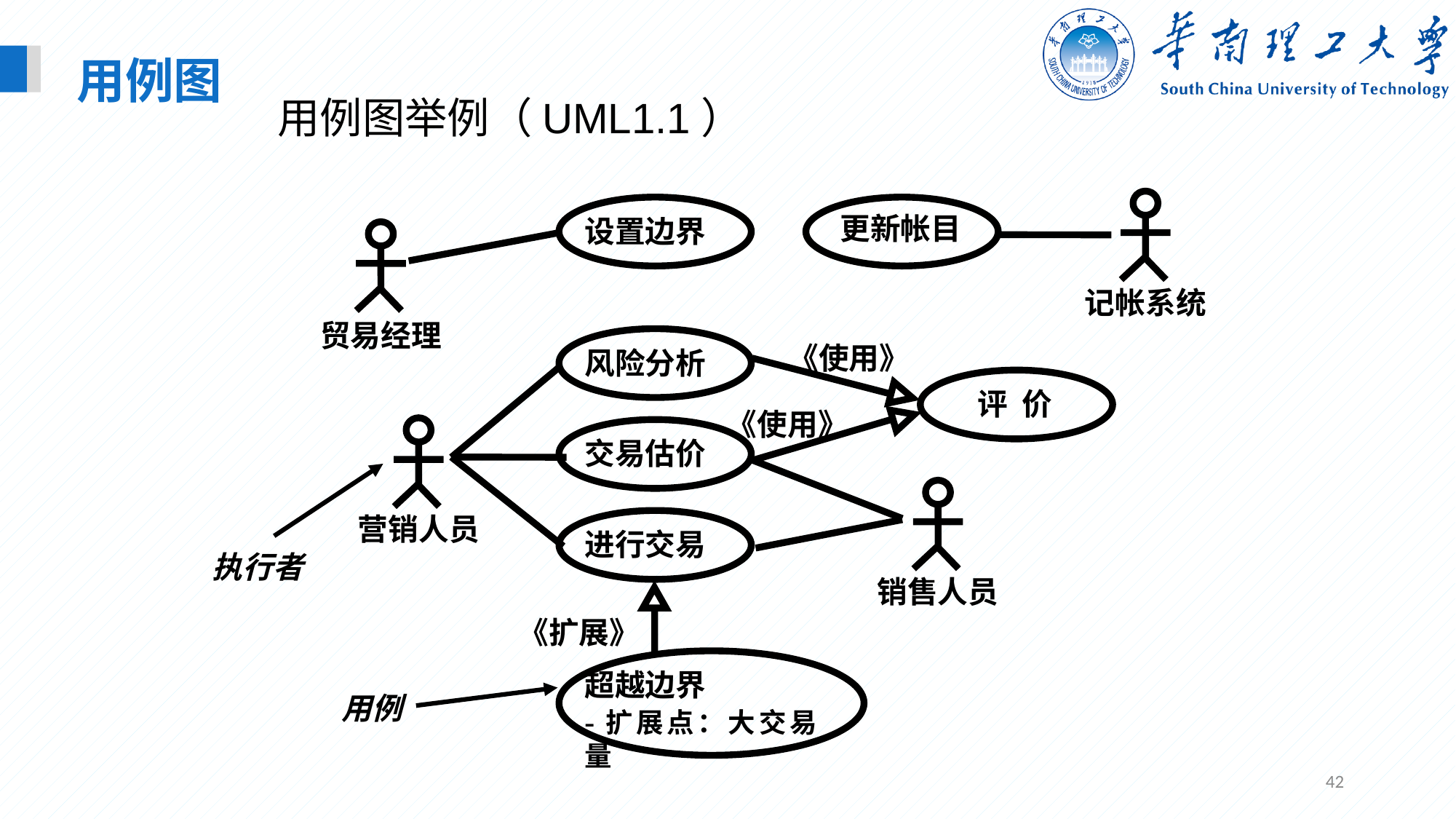

用例图
# 用例图举例（UML1.1）

设置边界

更新帐目

记帐系统

贸易经理

《使用》
风险分析

评  价

《使用》

交易估价

营销人员

进行交易

执行者
销售人员

《扩展》

超越边界
-扩展点：大交易量

用例

42